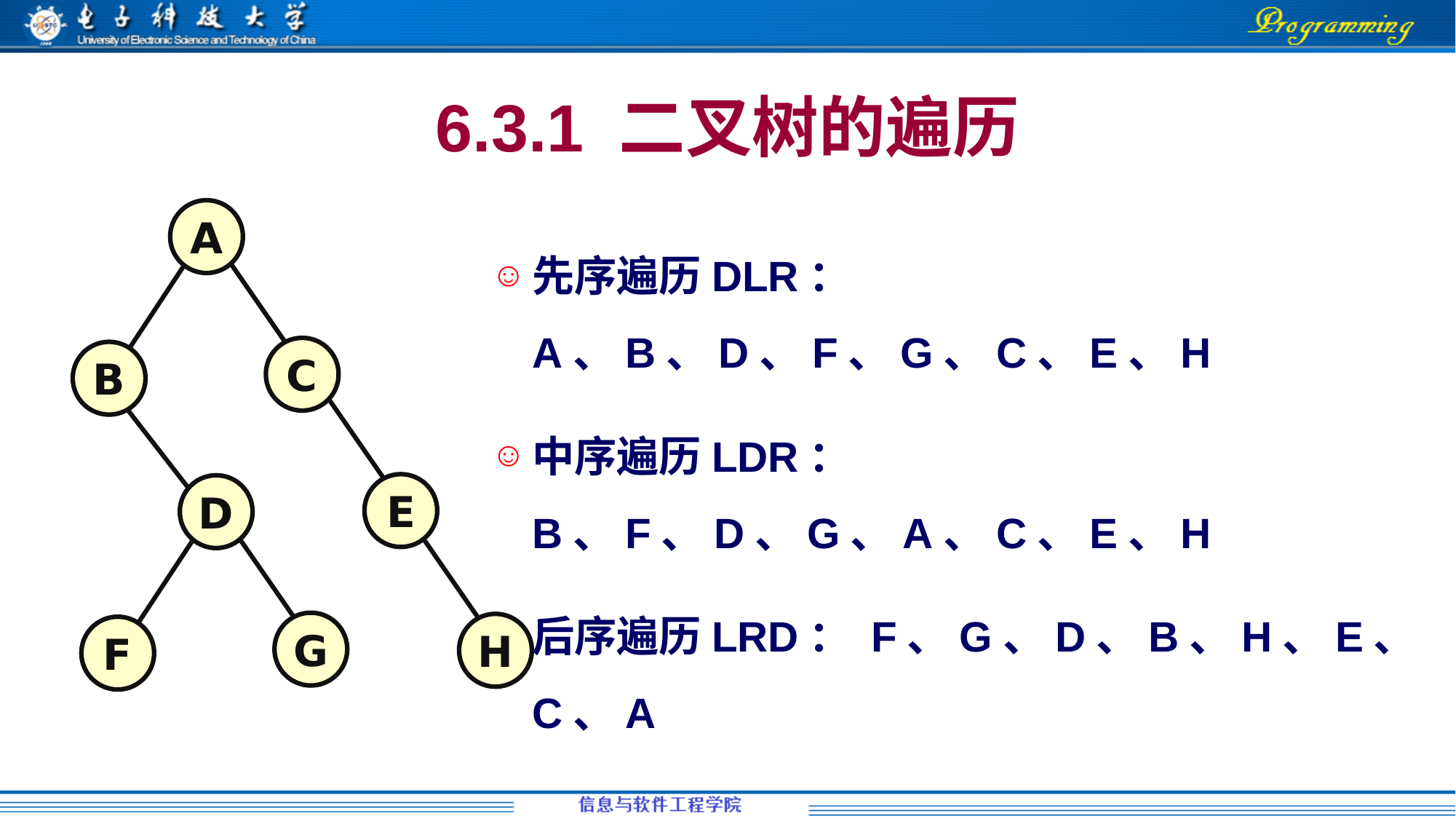

6.3.1 二叉树的遍历
A

C
B

E
D

G
H
F
先序遍历DLR： A、B、D、F、G、C、E、H
中序遍历LDR： B、F、D、G、A、C、E、H
后序遍历LRD： F、G、D、B、H、E、C、A